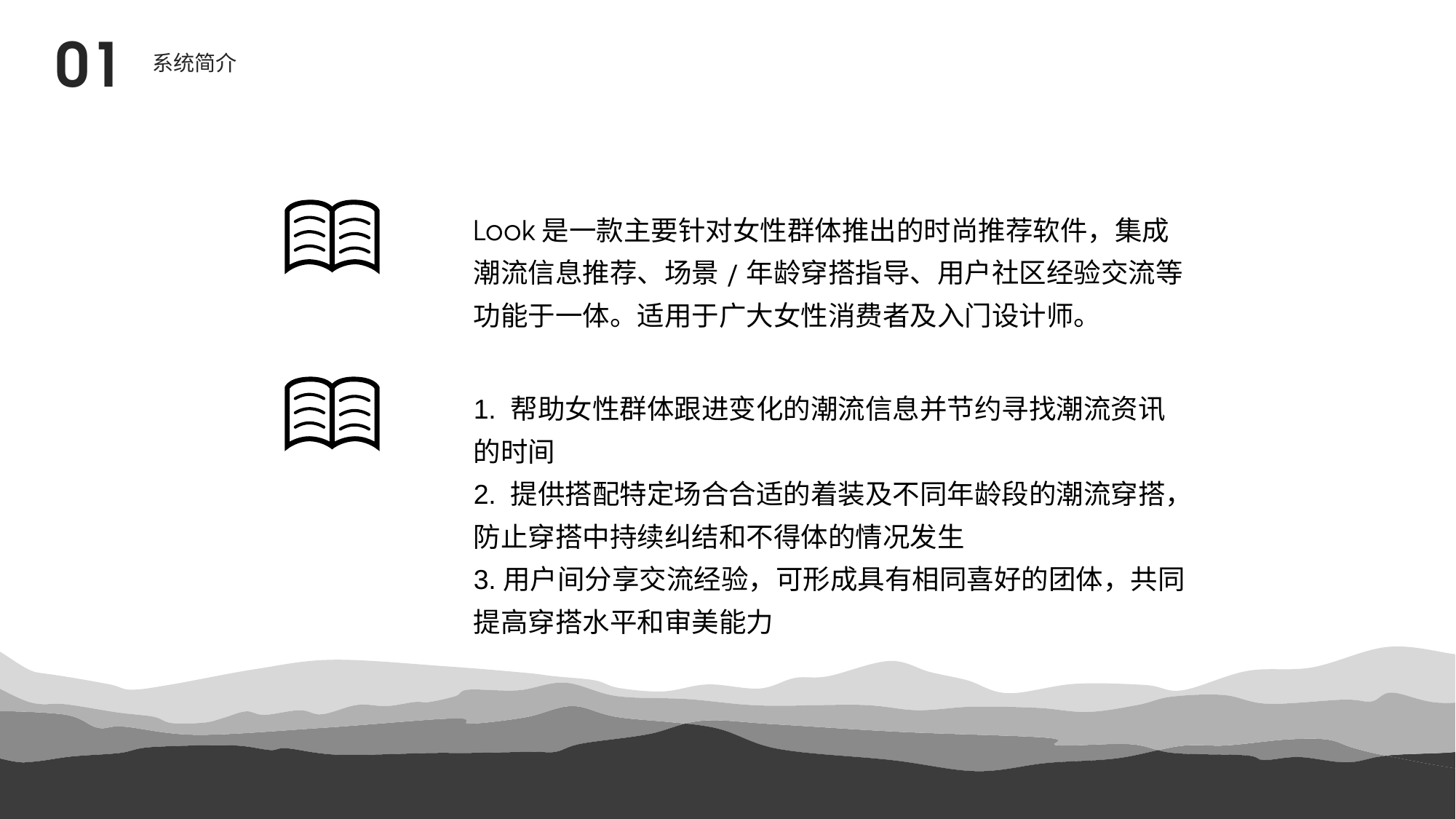

01
系统简介
Look是一款主要针对女性群体推出的时尚推荐软件，集成潮流信息推荐、场景/年龄穿搭指导、用户社区经验交流等功能于一体。适用于广大女性消费者及入门设计师。

1. 帮助女性群体跟进变化的潮流信息并节约寻找潮流资讯的时间
2. 提供搭配特定场合合适的着装及不同年龄段的潮流穿搭，防止穿搭中持续纠结和不得体的情况发生
3.用户间分享交流经验，可形成具有相同喜好的团体，共同提高穿搭水平和审美能力